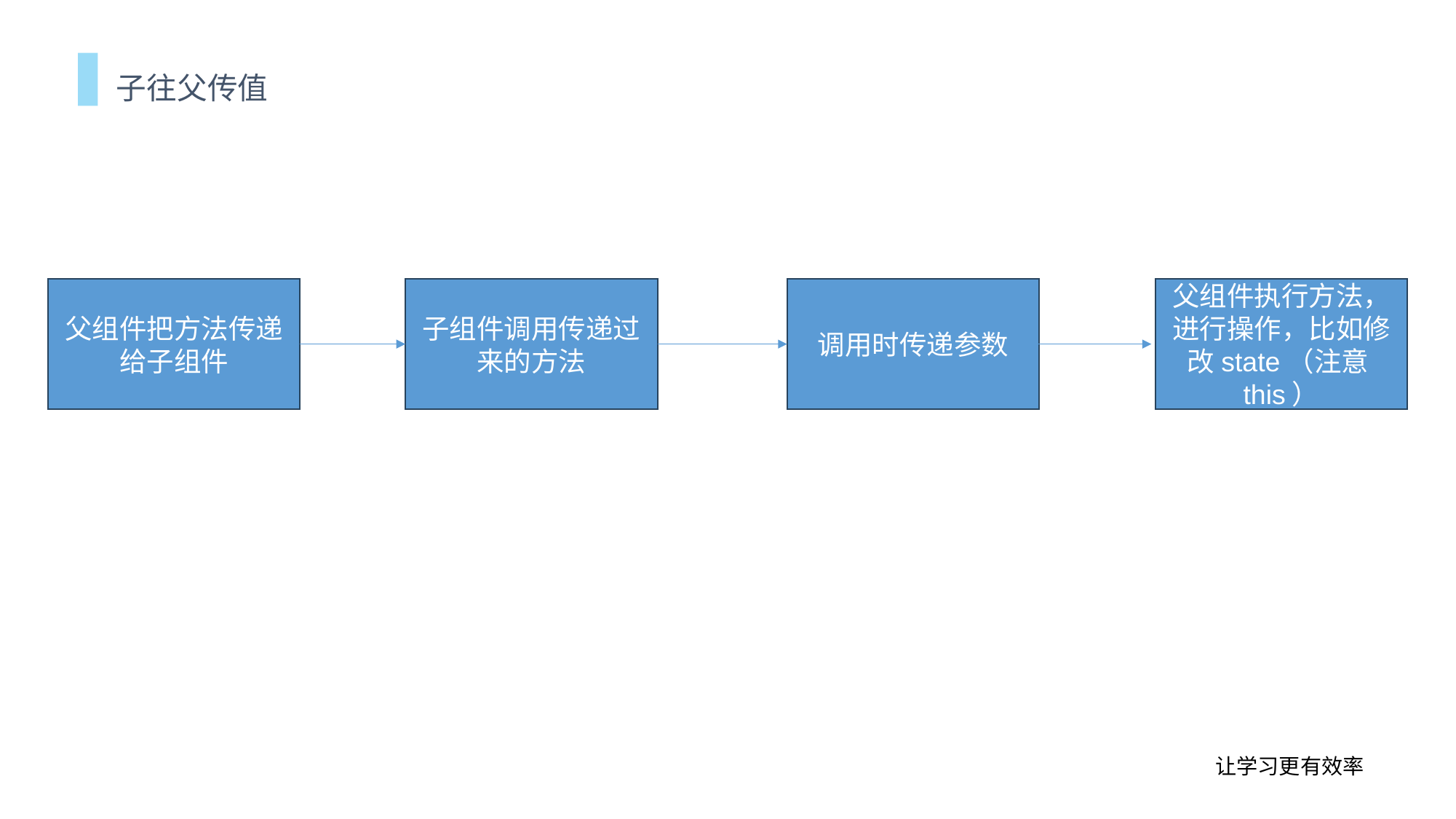

子往父传值

子组件调用传递过来的方法
父组件执行方法，进行操作，比如修改state（注意this）
调用时传递参数
父组件把方法传递给子组件